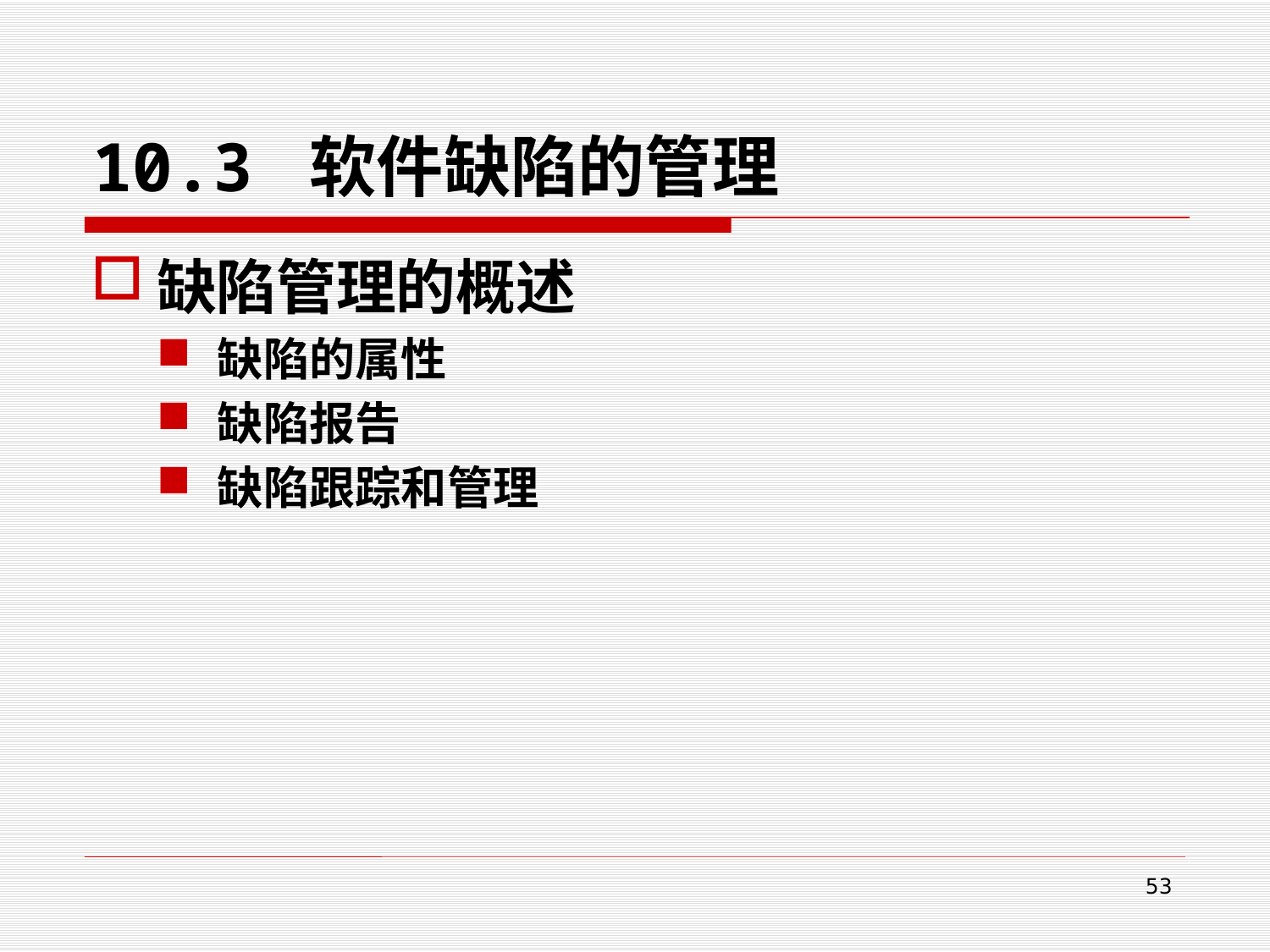

# 10.3 软件缺陷的管理
缺陷管理的概述
缺陷的属性
缺陷报告
缺陷跟踪和管理

53